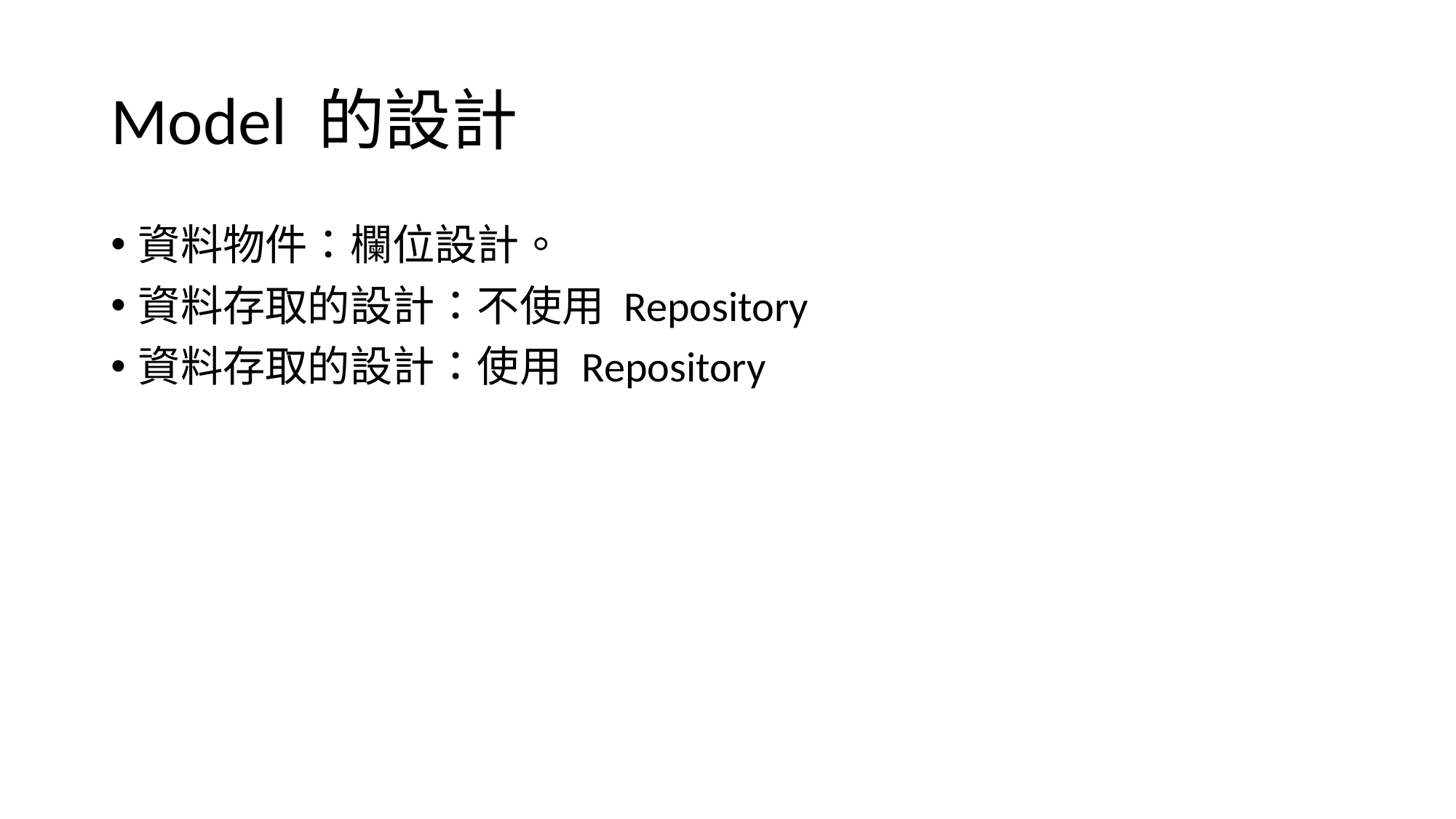

# Model 的設計
資料物件：欄位設計。
資料存取的設計：不使用 Repository
資料存取的設計：使用 Repository